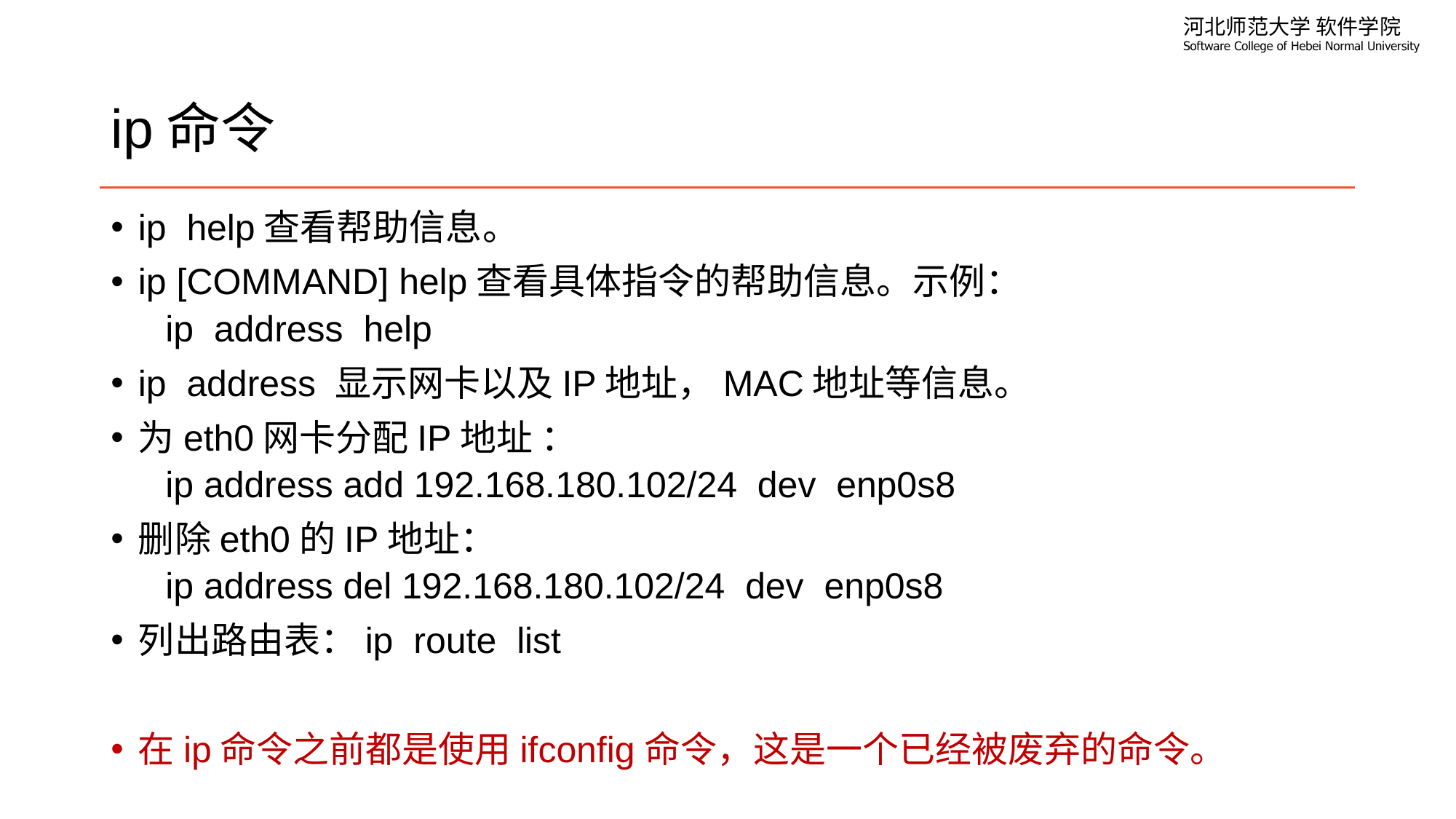

# ip命令
ip  help查看帮助信息。
ip [COMMAND] help查看具体指令的帮助信息。示例：
ip  address  help
ip  address 显示网卡以及IP地址，MAC地址等信息。
为eth0网卡分配IP地址 ：
ip address add 192.168.180.102/24  dev  enp0s8
删除eth0的IP地址：
ip address del 192.168.180.102/24  dev  enp0s8
列出路由表：ip  route  list

在ip命令之前都是使用ifconfig命令，这是一个已经被废弃的命令。